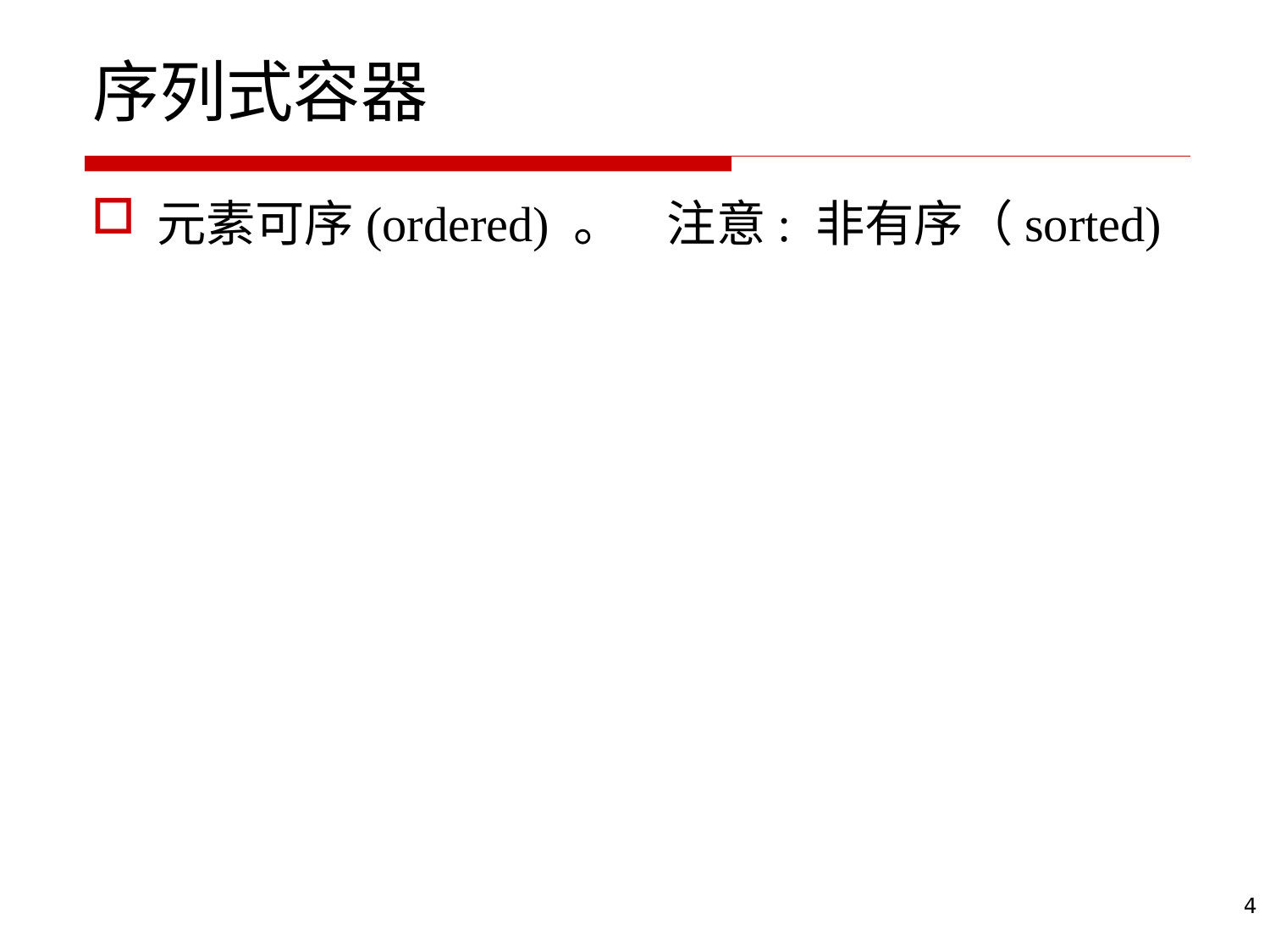

# 序列式容器
元素可序(ordered) 。    注意: 非有序（sorted)

4